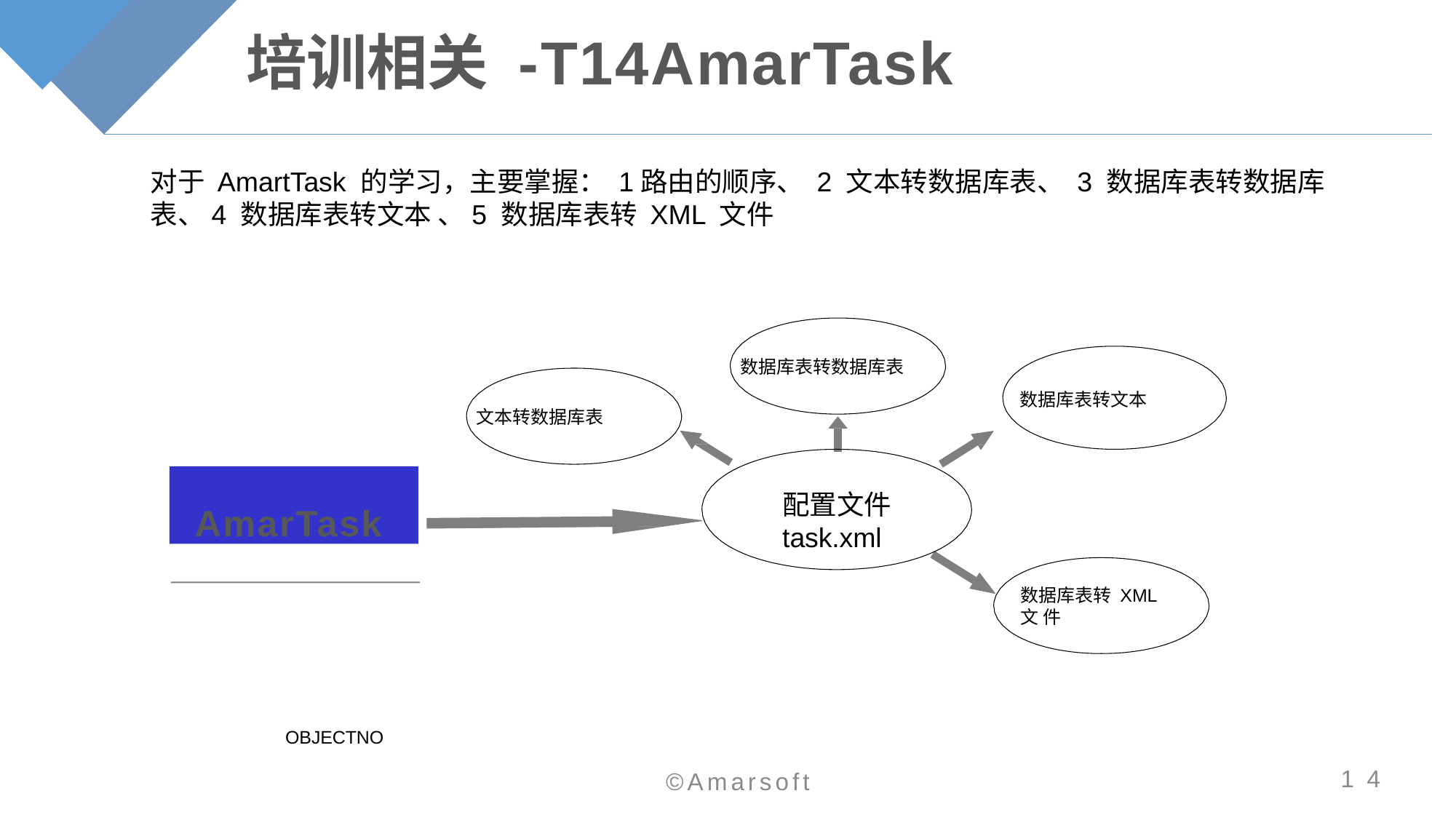

# 培训相关 -T14AmarTask
对于 AmartTask 的学习，主要掌握： 1路由的顺序、 2 文本转数据库表、 3 数据库表转数据库表、4 数据库表转文本 、5 数据库表转 XML 文件

数据库表转数据库表

数据库表转文本
文本转数据库表

AmarTask
配置文件
task.xml

数据库表转 XML 文 件

OBJECTNO
14
©Amarsoft